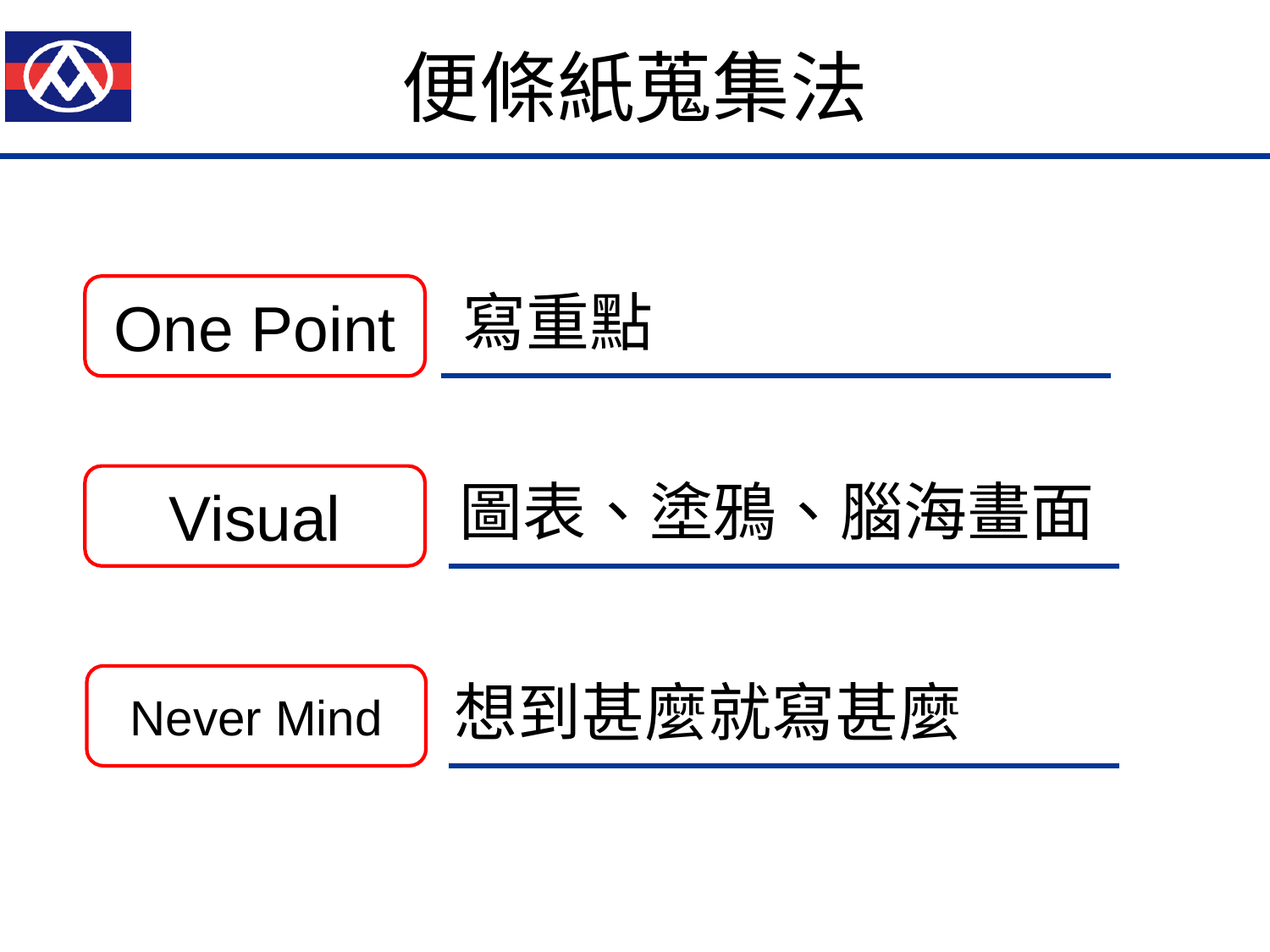

# 便條紙蒐集法
One Point
寫重點
Visual
圖表、塗鴉、腦海畫面
Never Mind
想到甚麼就寫甚麼